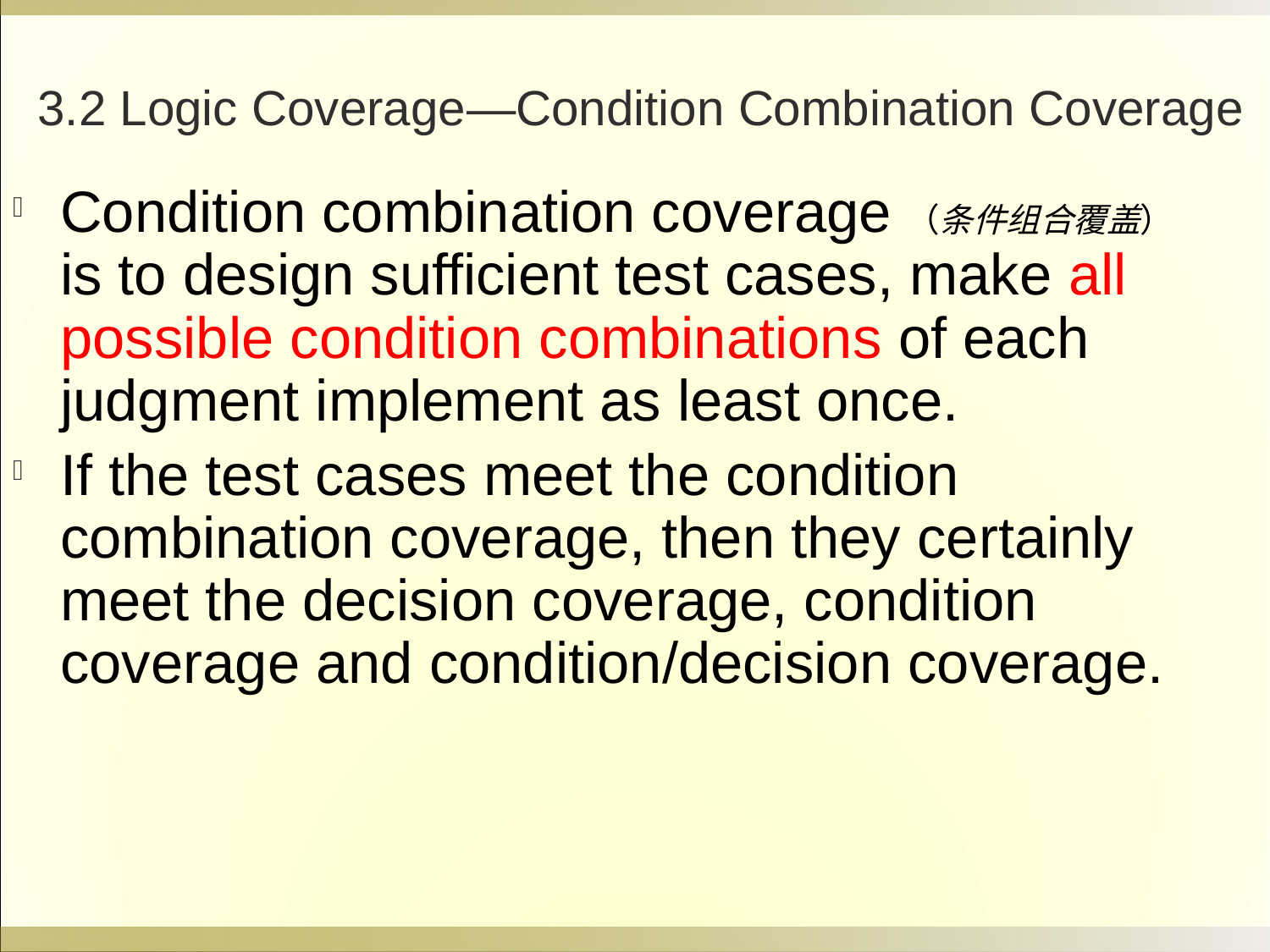

3.2 Logic Coverage—Condition Combination Coverage
Condition combination coverage（条件组合覆盖） is to design sufficient test cases, make all possible condition combinations of each judgment implement as least once.
If the test cases meet the condition combination coverage, then they certainly meet the decision coverage, condition coverage and condition/decision coverage.